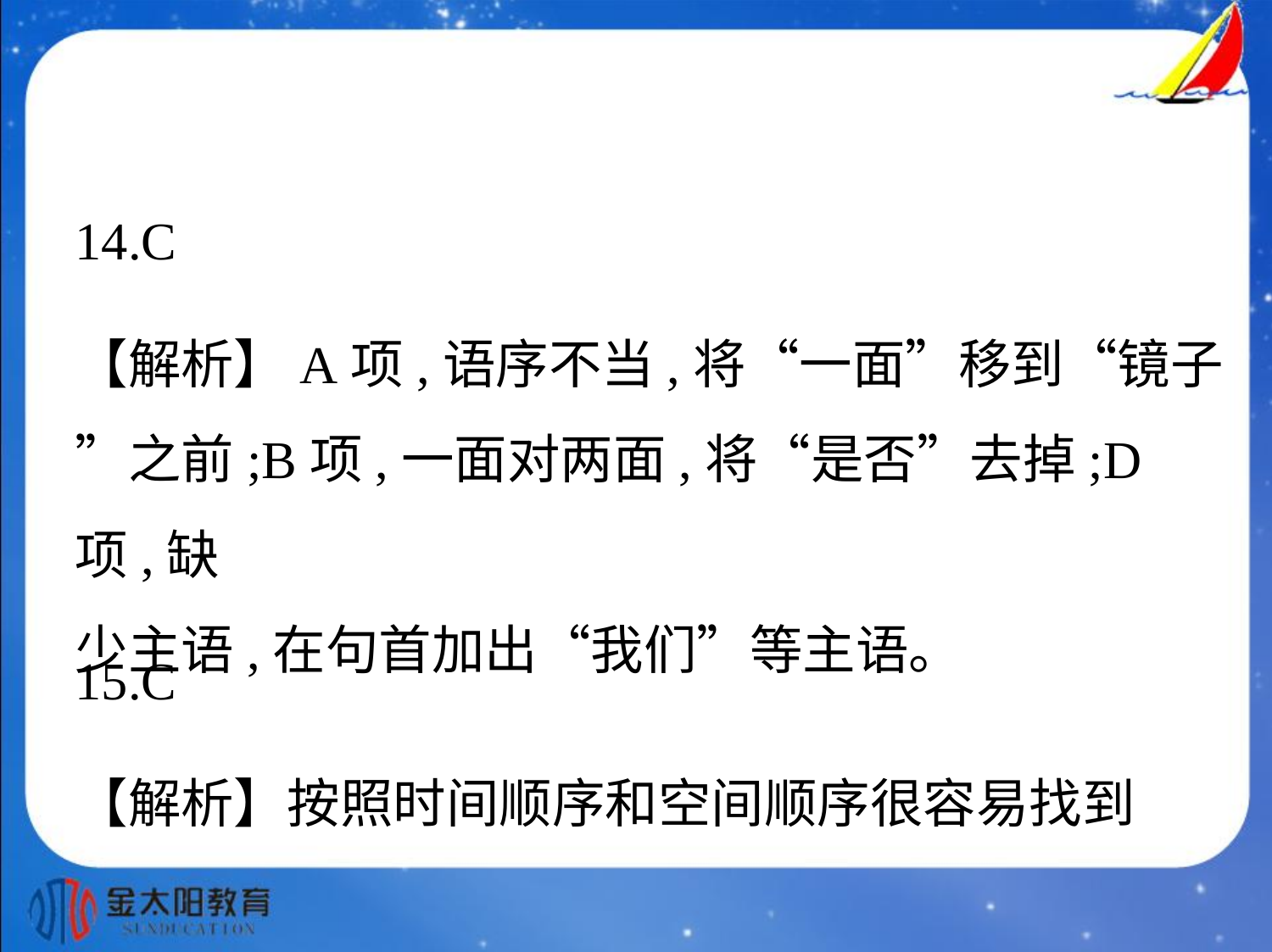

14.C
【解析】A项,语序不当,将“一面”移到“镜子
”之前;B项,一面对两面,将“是否”去掉;D项,缺
少主语,在句首加出“我们”等主语。
15.C
【解析】按照时间顺序和空间顺序很容易找到